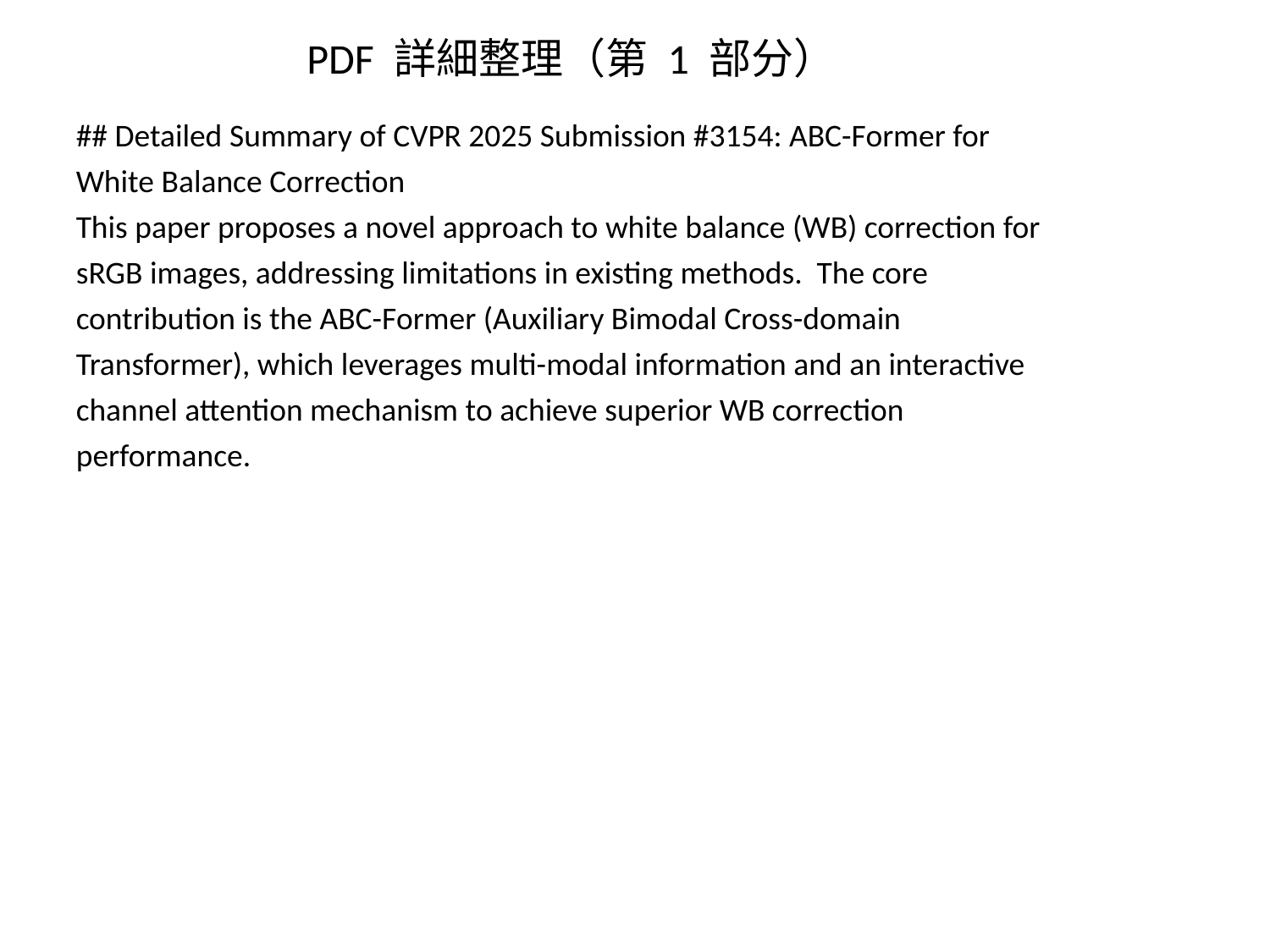

PDF 詳細整理（第 1 部分）

## Detailed Summary of CVPR 2025 Submission #3154: ABC-Former for White Balance Correction This paper proposes a novel approach to white balance (WB) correction for sRGB images, addressing limitations in existing methods.  The core contribution is the ABC-Former (Auxiliary Bimodal Cross-domain Transformer), which leverages multi-modal information and an interactive channel attention mechanism to achieve superior WB correction performance.